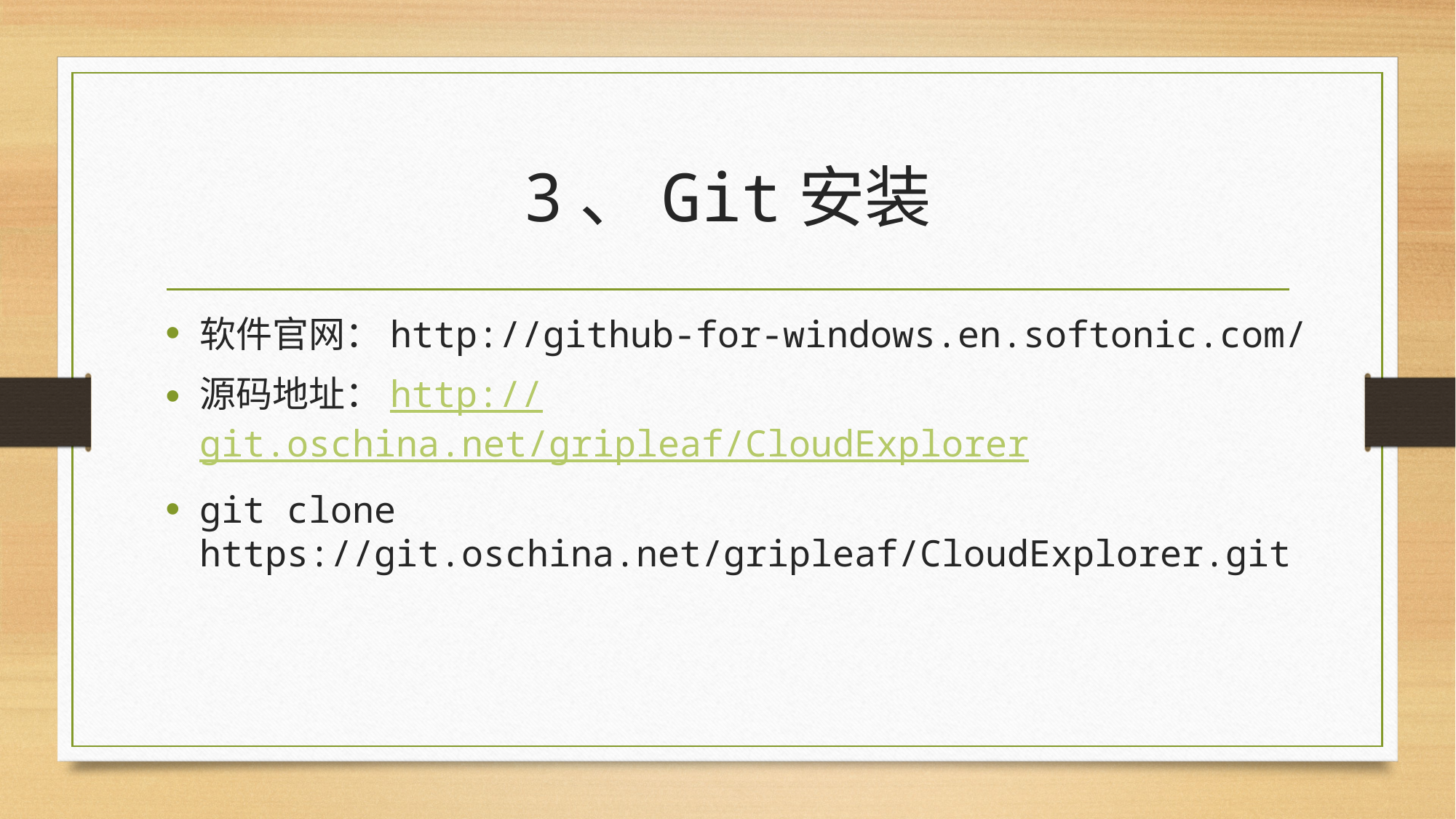

# 3、Git安装
软件官网：http://github-for-windows.en.softonic.com/
源码地址：http://git.oschina.net/gripleaf/CloudExplorer
git clone https://git.oschina.net/gripleaf/CloudExplorer.git